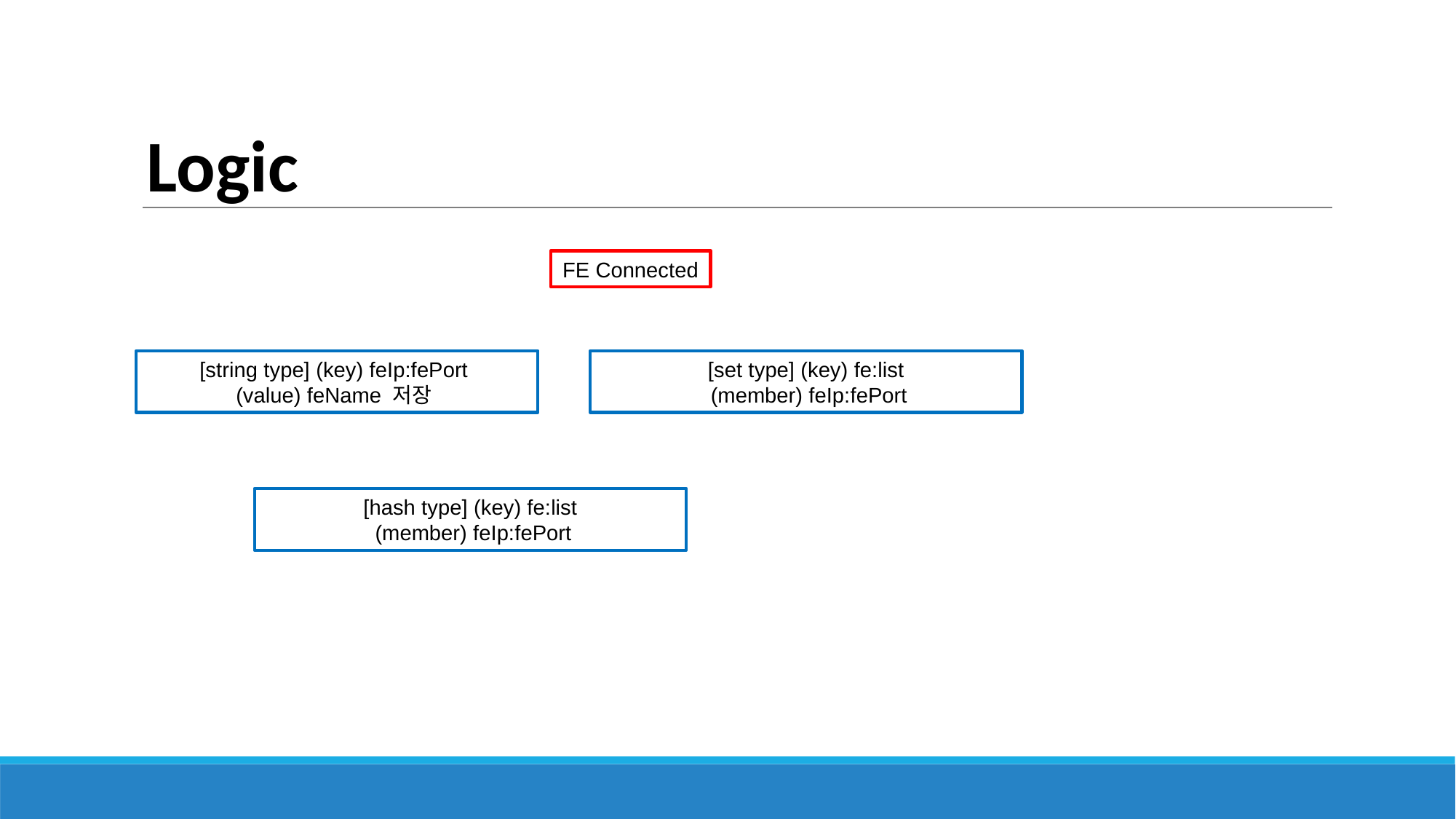

Logic
FE Connected
[string type] (key) feIp:fePort
(value) feName 저장
[set type] (key) fe:list
 (member) feIp:fePort
[hash type] (key) fe:list
 (member) feIp:fePort